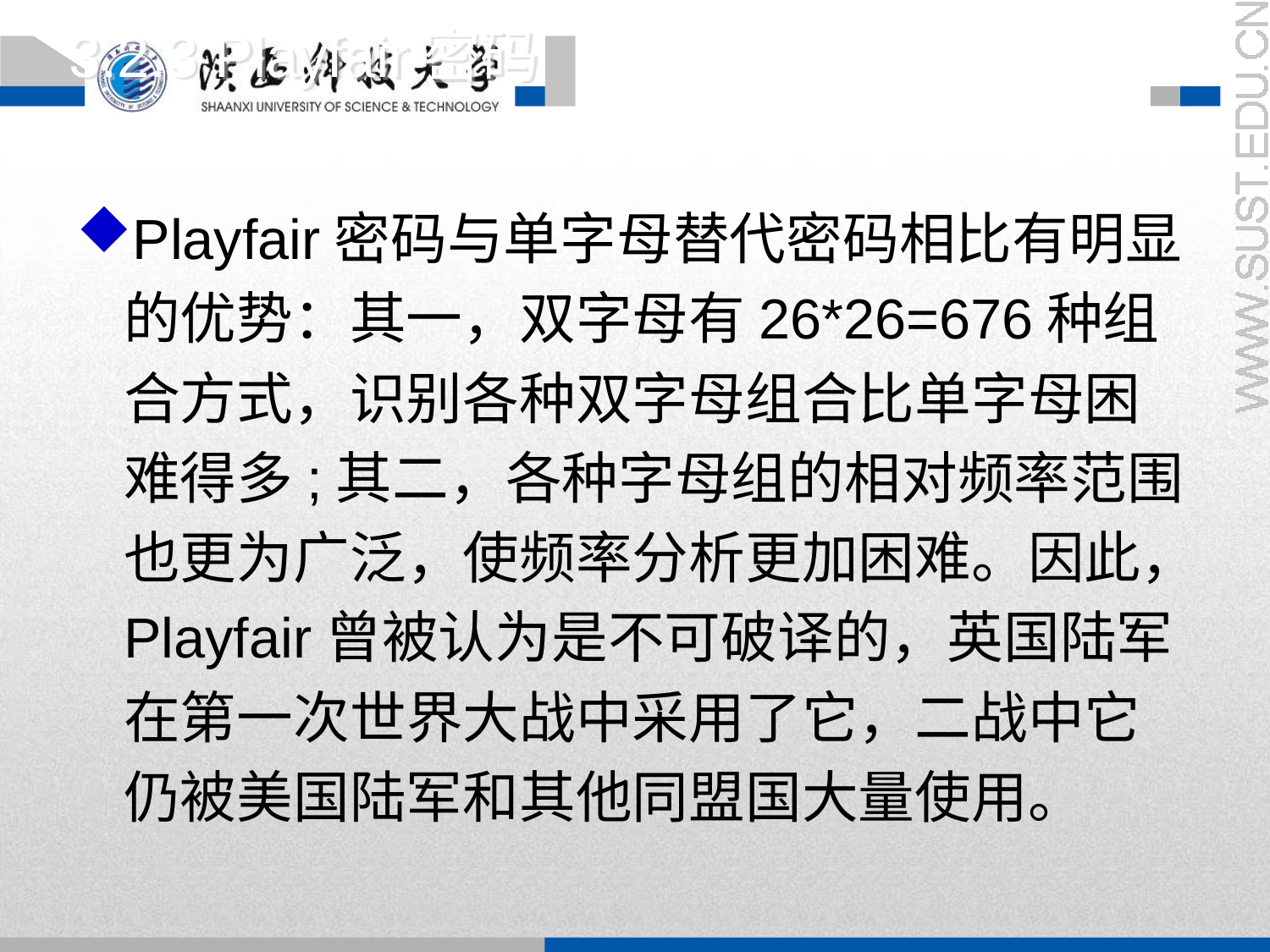

3.2.3 Playfair密码
Playfair密码与单字母替代密码相比有明显的优势：其一，双字母有26*26=676种组合方式，识别各种双字母组合比单字母困难得多;其二，各种字母组的相对频率范围也更为广泛，使频率分析更加困难。因此，Playfair曾被认为是不可破译的，英国陆军在第一次世界大战中采用了它，二战中它仍被美国陆军和其他同盟国大量使用。